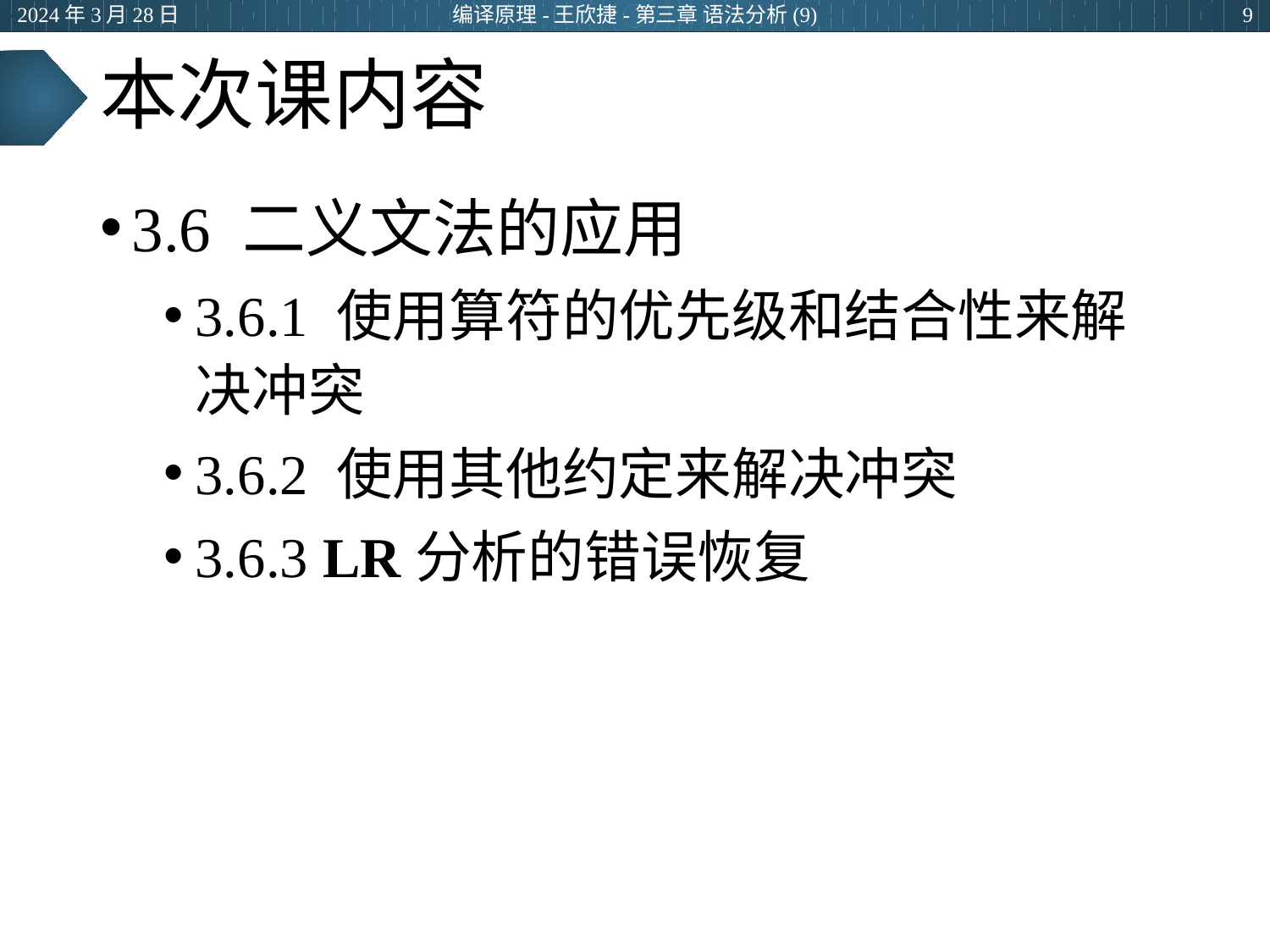

2024年3月28日
编译原理-王欣捷-第三章 语法分析(9)
9
# 本次课内容
3.6 二义文法的应用
3.6.1 使用算符的优先级和结合性来解决冲突
3.6.2 使用其他约定来解决冲突
3.6.3 LR分析的错误恢复